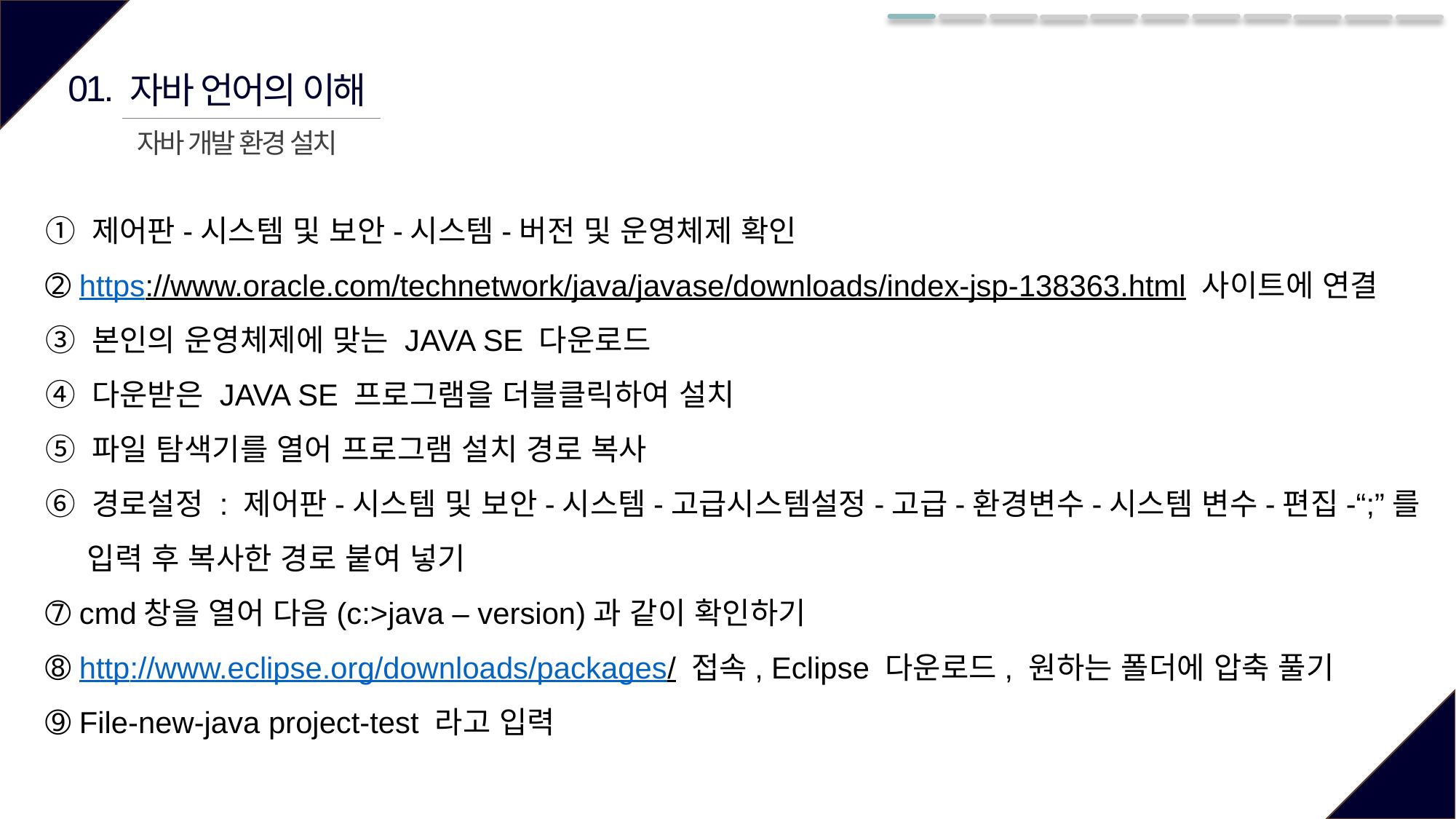

01.
자바 언어의 이해
자바 개발 환경 설치
➀ 제어판-시스템 및 보안-시스템-버전 및 운영체제 확인
➁ https://www.oracle.com/technetwork/java/javase/downloads/index-jsp-138363.html 사이트에 연결
➂ 본인의 운영체제에 맞는 JAVA SE 다운로드
➃ 다운받은 JAVA SE 프로그램을 더블클릭하여 설치
➄ 파일 탐색기를 열어 프로그램 설치 경로 복사
➅ 경로설정 : 제어판-시스템 및 보안-시스템-고급시스템설정-고급-환경변수-시스템 변수-편집-“;”를
    입력 후 복사한 경로 붙여 넣기
➆ cmd창을 열어 다음(c:>java – version)과 같이 확인하기
➇ http://www.eclipse.org/downloads/packages/ 접속, Eclipse 다운로드, 원하는 폴더에 압축 풀기
➈ File-new-java project-test 라고 입력